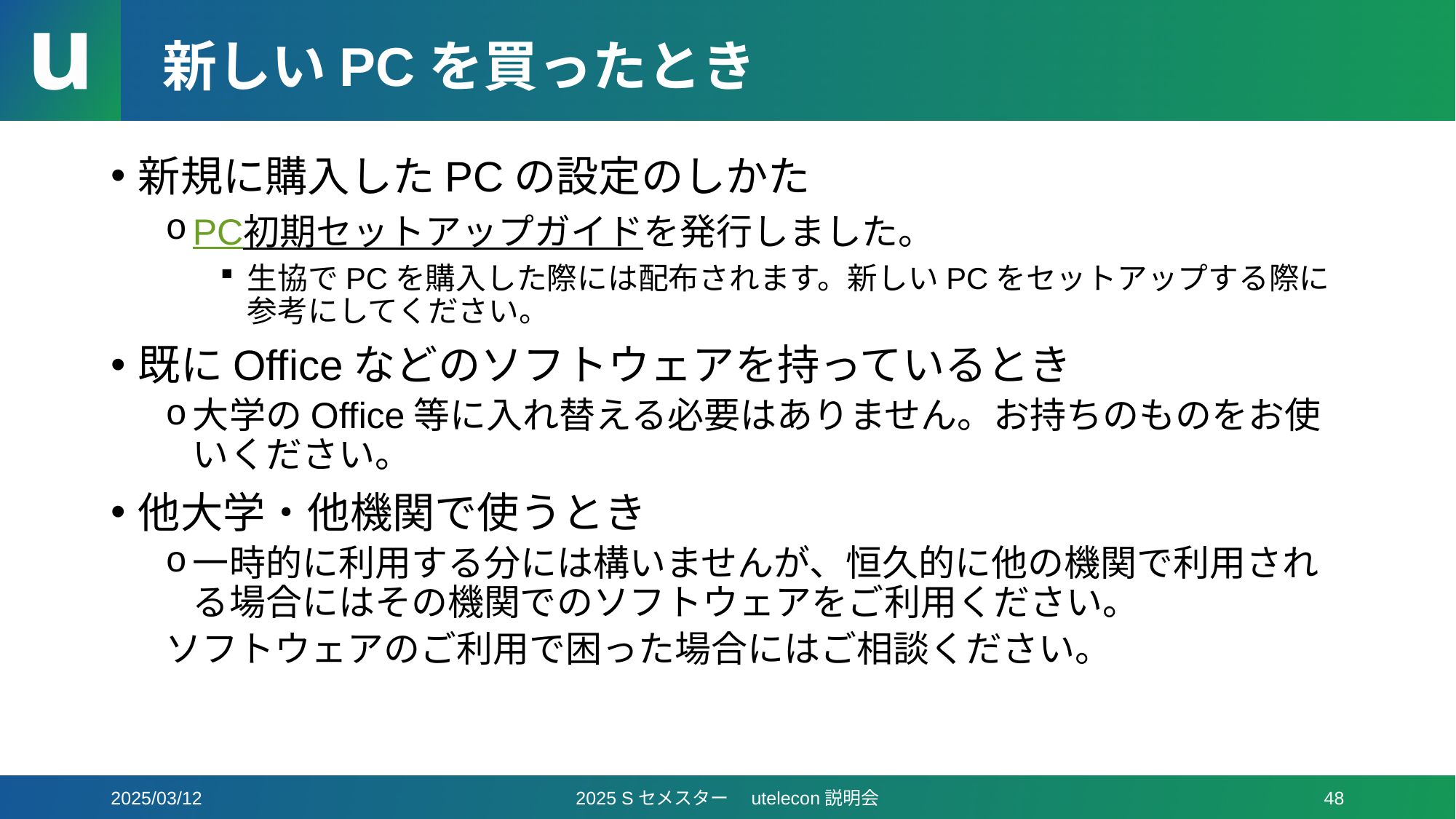

# 新しいPCを買ったとき
新規に購入したPCの設定のしかた
PC初期セットアップガイドを発行しました。
生協でPCを購入した際には配布されます。新しいPCをセットアップする際に参考にしてください。
既にOfficeなどのソフトウェアを持っているとき
大学のOffice等に入れ替える必要はありません。お持ちのものをお使いください。
他大学・他機関で使うとき
一時的に利用する分には構いませんが、恒久的に他の機関で利用される場合にはその機関でのソフトウェアをご利用ください。
ソフトウェアのご利用で困った場合にはご相談ください。
2025/03/12
2025 Sセメスター　utelecon説明会
48